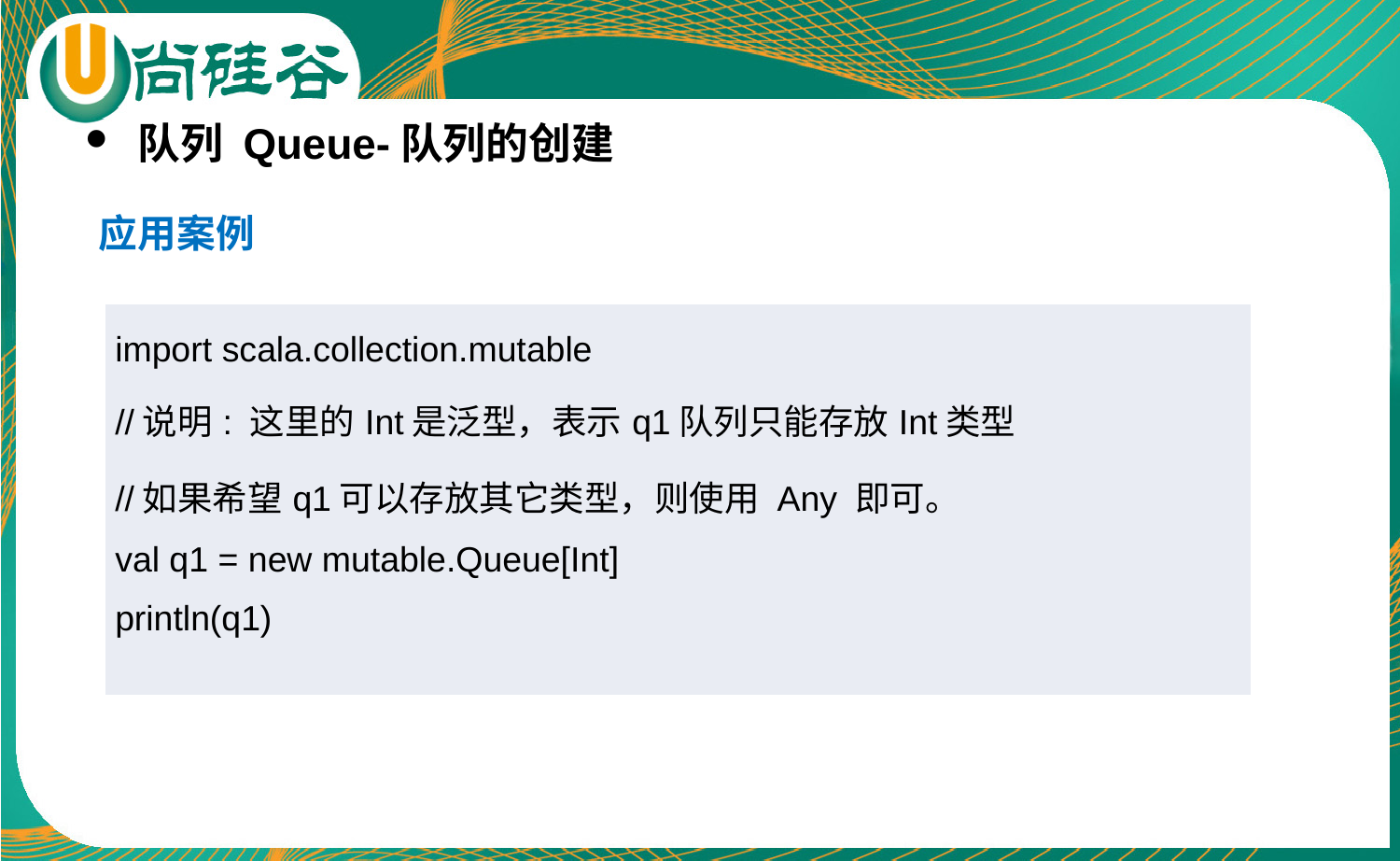

队列 Queue-队列的创建

应用案例

| import scala.collection.mutable //说明: 这里的Int是泛型，表示q1队列只能存放Int类型 //如果希望q1可以存放其它类型，则使用 Any 即可。 val q1 = new mutable.Queue[Int] println(q1) |
| --- |